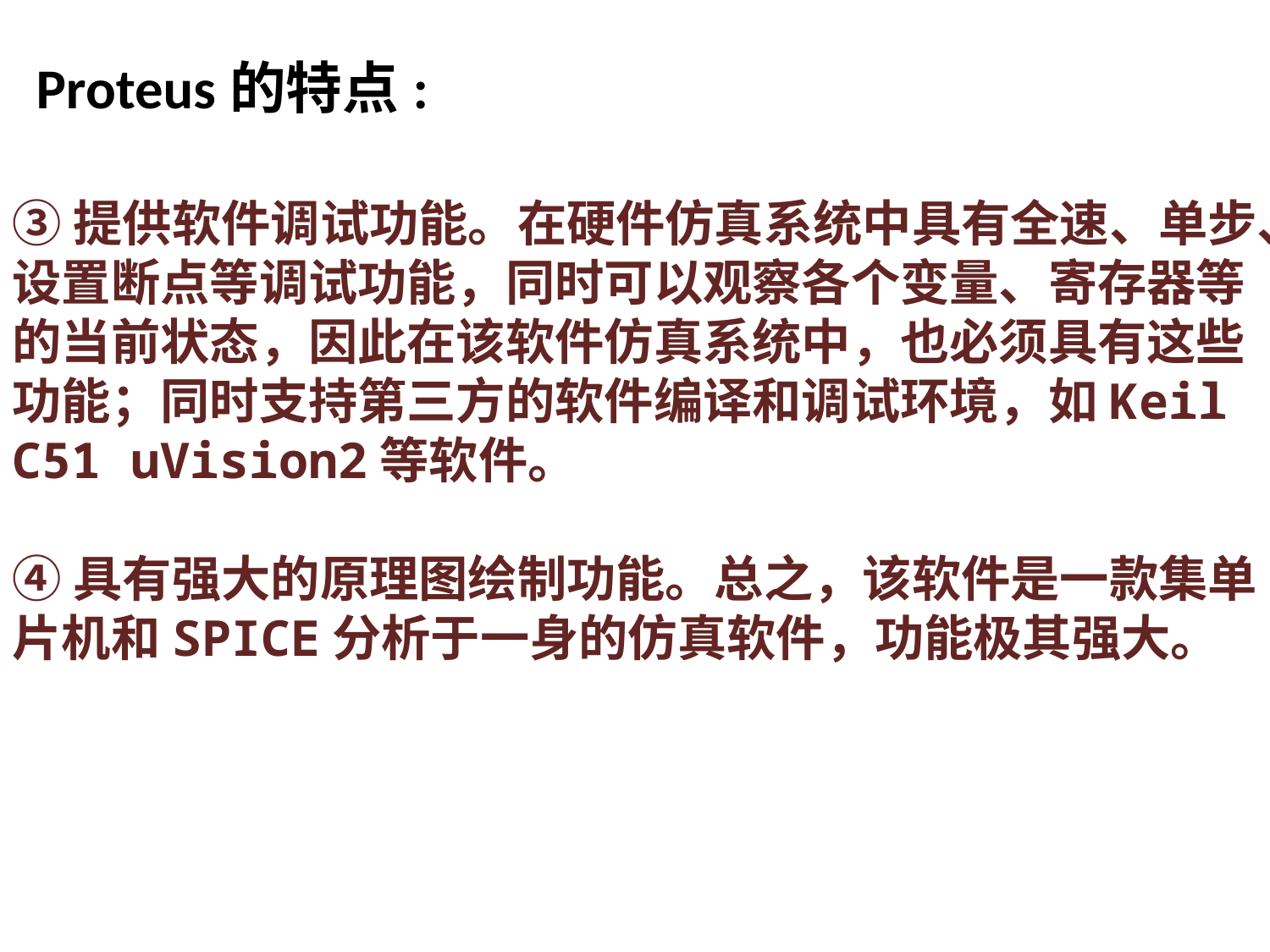

Proteus的特点:
③提供软件调试功能。在硬件仿真系统中具有全速、单步、设置断点等调试功能，同时可以观察各个变量、寄存器等的当前状态，因此在该软件仿真系统中，也必须具有这些功能；同时支持第三方的软件编译和调试环境，如Keil C51 uVision2等软件。

④具有强大的原理图绘制功能。总之，该软件是一款集单片机和SPICE分析于一身的仿真软件，功能极其强大。